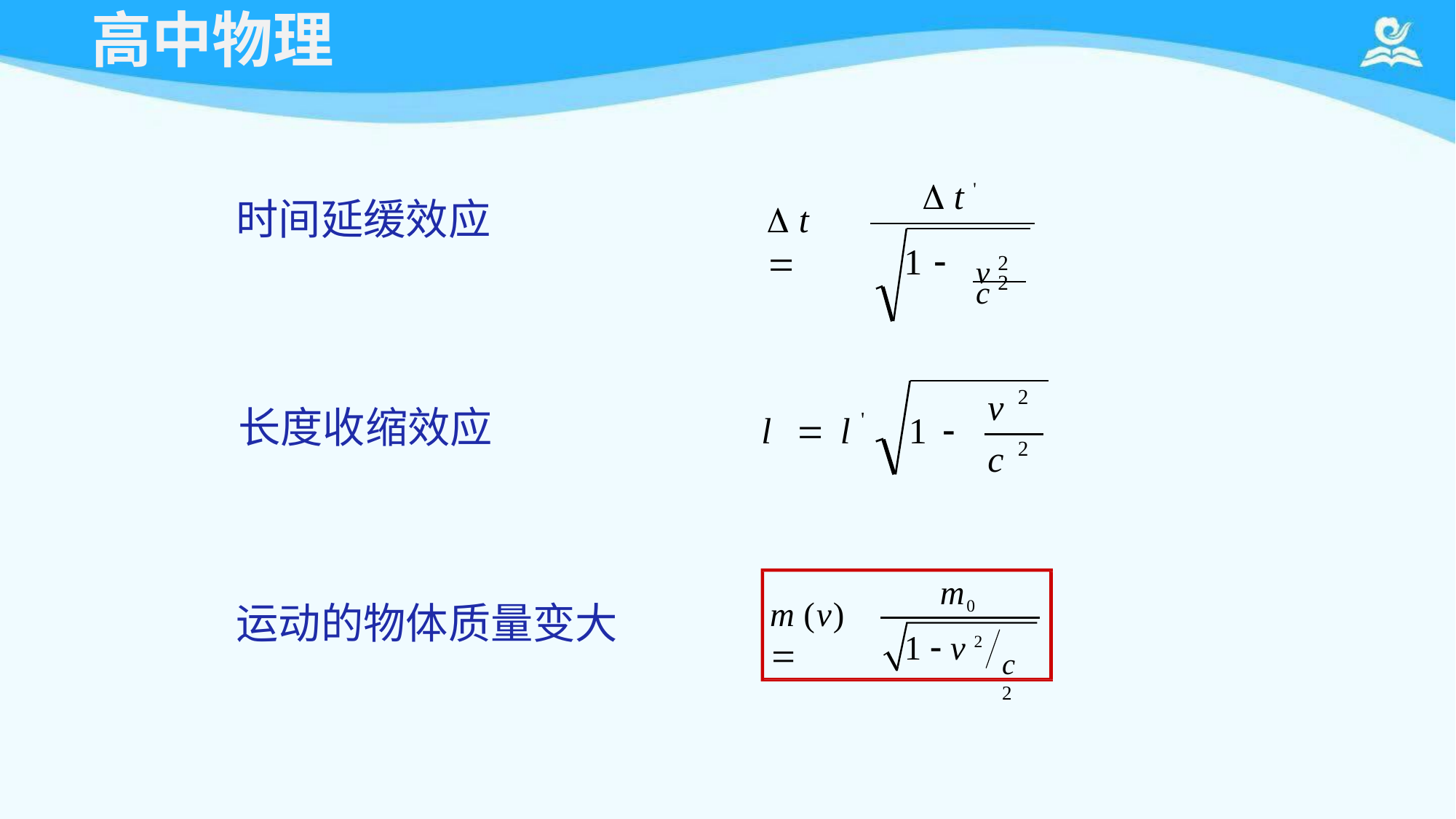

# 高中物理
Δ t '
时间延缓效应
Δ t	=
v 2

1 −
c 2

2
v
长度收缩效应
'
l	=	l	1	−
2
c

m0
m (v) =
运动的物体质量变大
c 2

1 − v 2